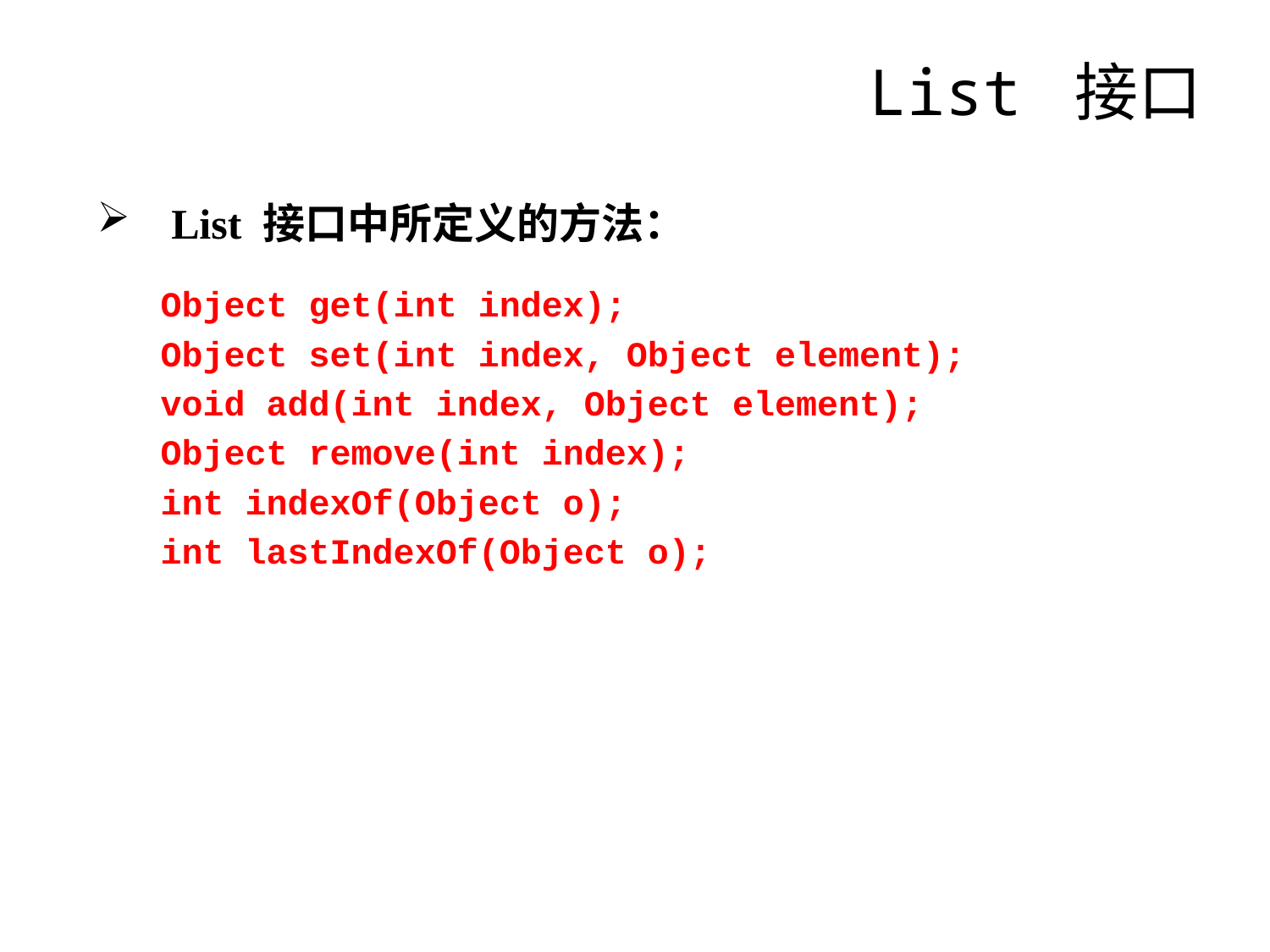

# List 接口
List 接口中所定义的方法：
Object get(int index);
Object set(int index, Object element);
void add(int index, Object element);
Object remove(int index);
int indexOf(Object o);
int lastIndexOf(Object o);